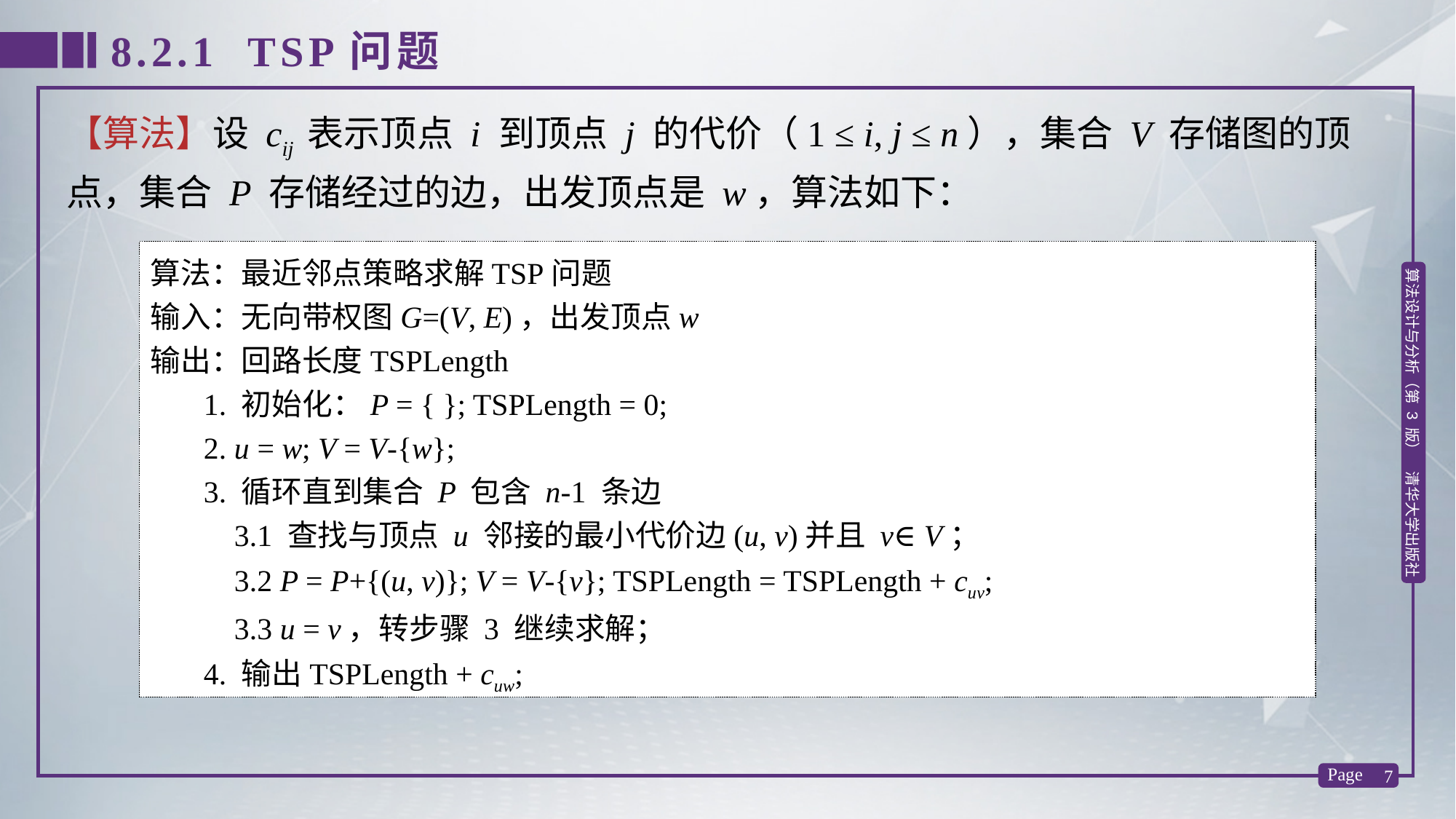

8.2.1  TSP问题
【算法】设 cij 表示顶点 i 到顶点 j 的代价（1 ≤ i, j ≤ n），集合 V 存储图的顶点，集合 P 存储经过的边，出发顶点是 w，算法如下：
算法：最近邻点策略求解TSP问题
输入：无向带权图G=(V, E)，出发顶点w
输出：回路长度TSPLength
       1. 初始化：P = { }; TSPLength = 0;
       2. u = w; V = V-{w};
       3. 循环直到集合 P 包含 n-1 条边
           3.1 查找与顶点 u 邻接的最小代价边(u, v)并且 v∈V；
           3.2 P = P+{(u, v)}; V = V-{v}; TSPLength = TSPLength + cuv;
           3.3 u = v，转步骤 3 继续求解；
       4. 输出TSPLength + cuw;